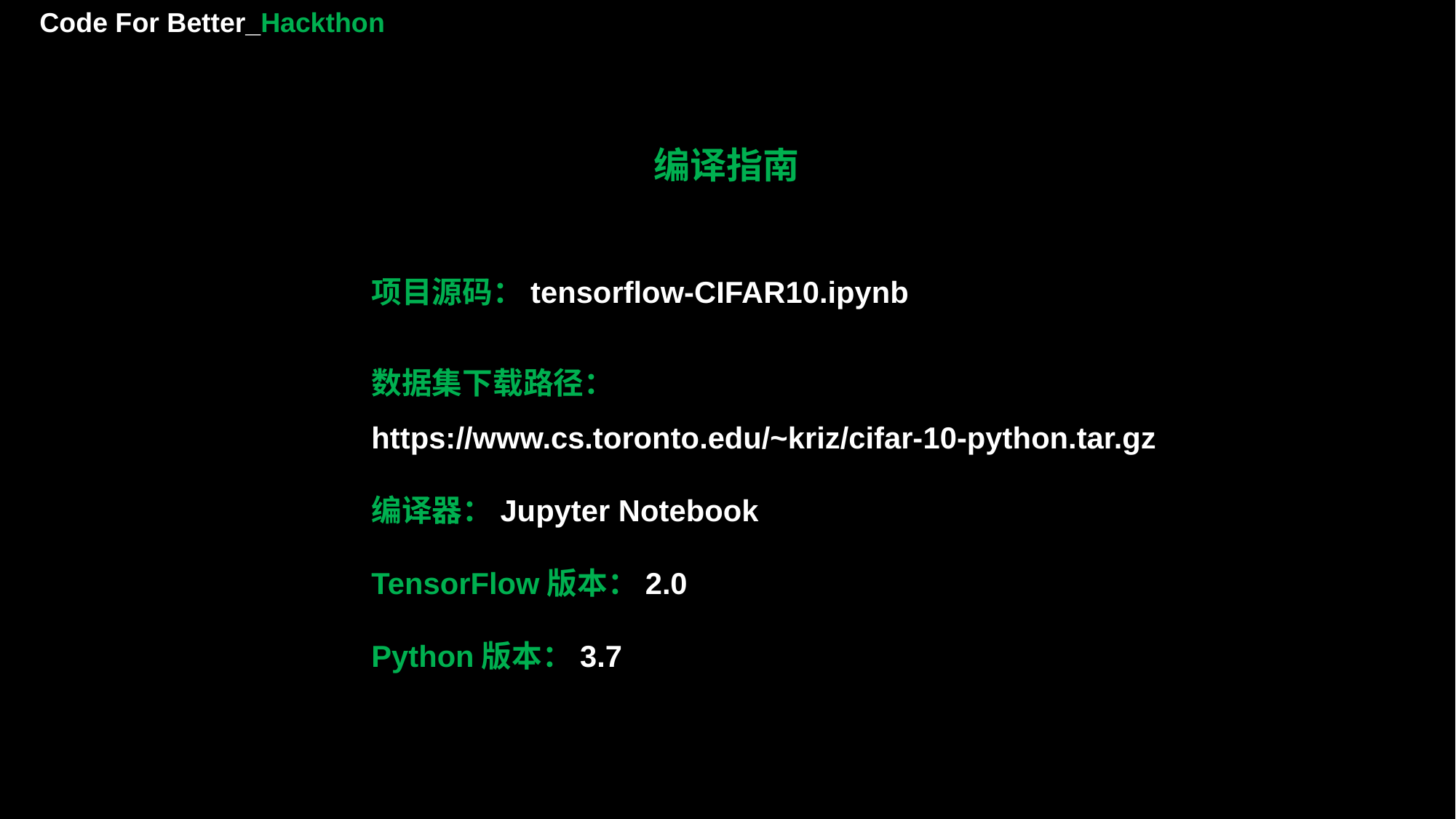

Code For Better_Hackthon
编译指南

项目源码：tensorflow-CIFAR10.ipynb

数据集下载路径：
https://www.cs.toronto.edu/~kriz/cifar-10-python.tar.gz

编译器：Jupyter Notebook

TensorFlow版本：2.0

Python版本：3.7